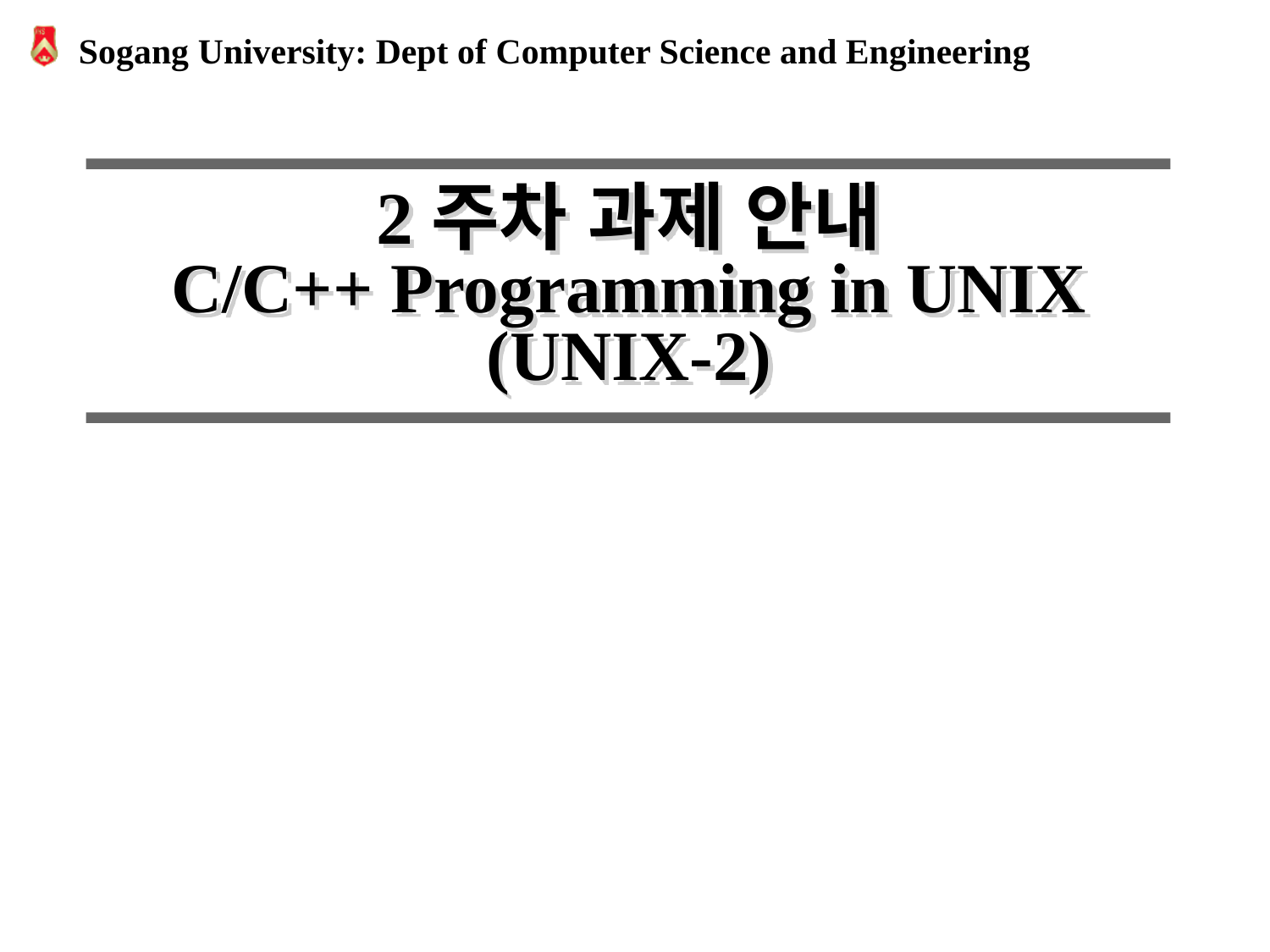

# 2주차 과제 안내 C/C++ Programming in UNIX (UNIX-2)